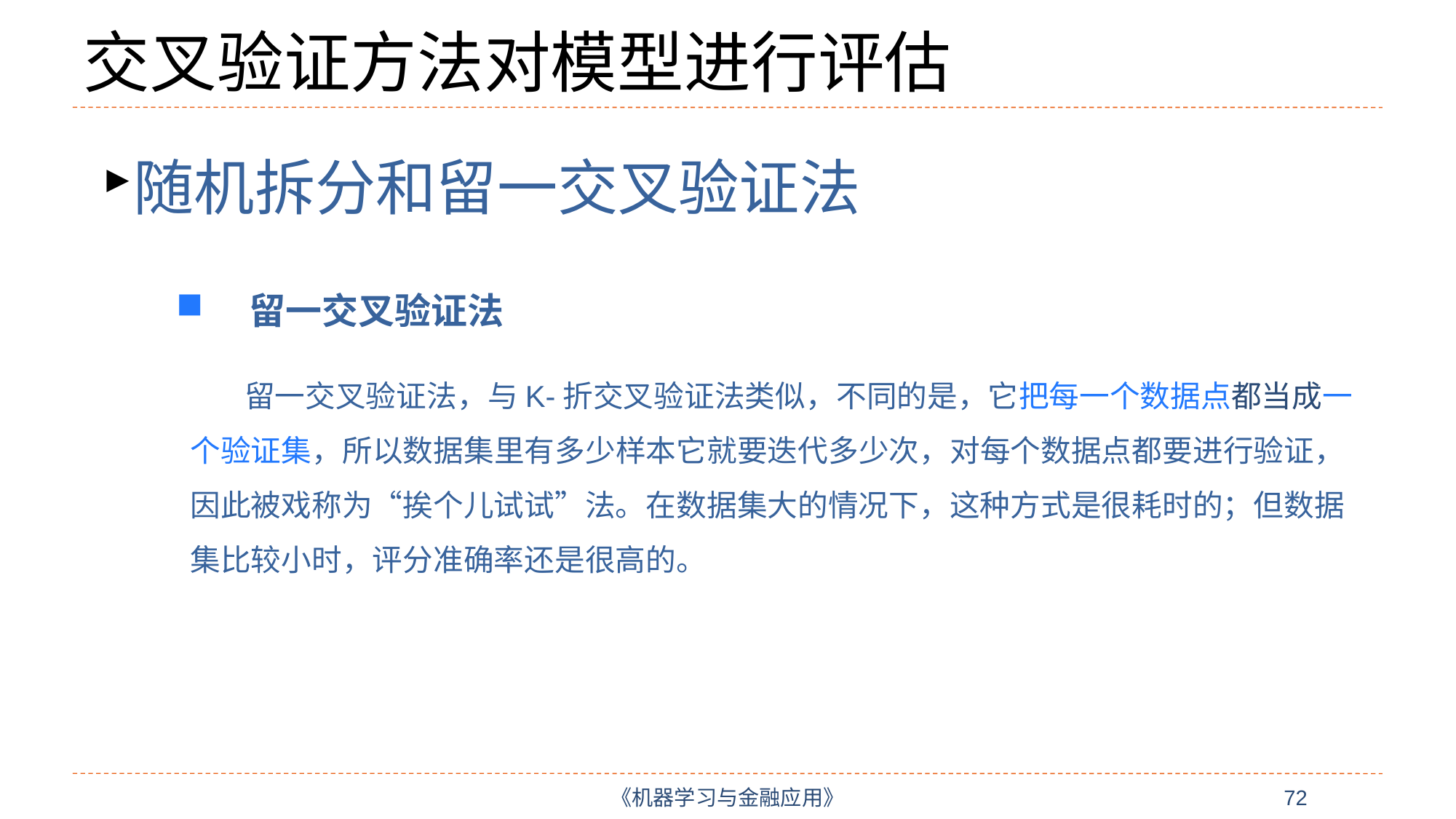

# 交叉验证方法对模型进行评估
随机拆分和留一交叉验证法

留一交叉验证法

       留一交叉验证法，与K-折交叉验证法类似，不同的是，它把每一个数据点都当成一个验证集，所以数据集里有多少样本它就要迭代多少次，对每个数据点都要进行验证，因此被戏称为“挨个儿试试”法。在数据集大的情况下，这种方式是很耗时的；但数据集比较小时，评分准确率还是很高的。